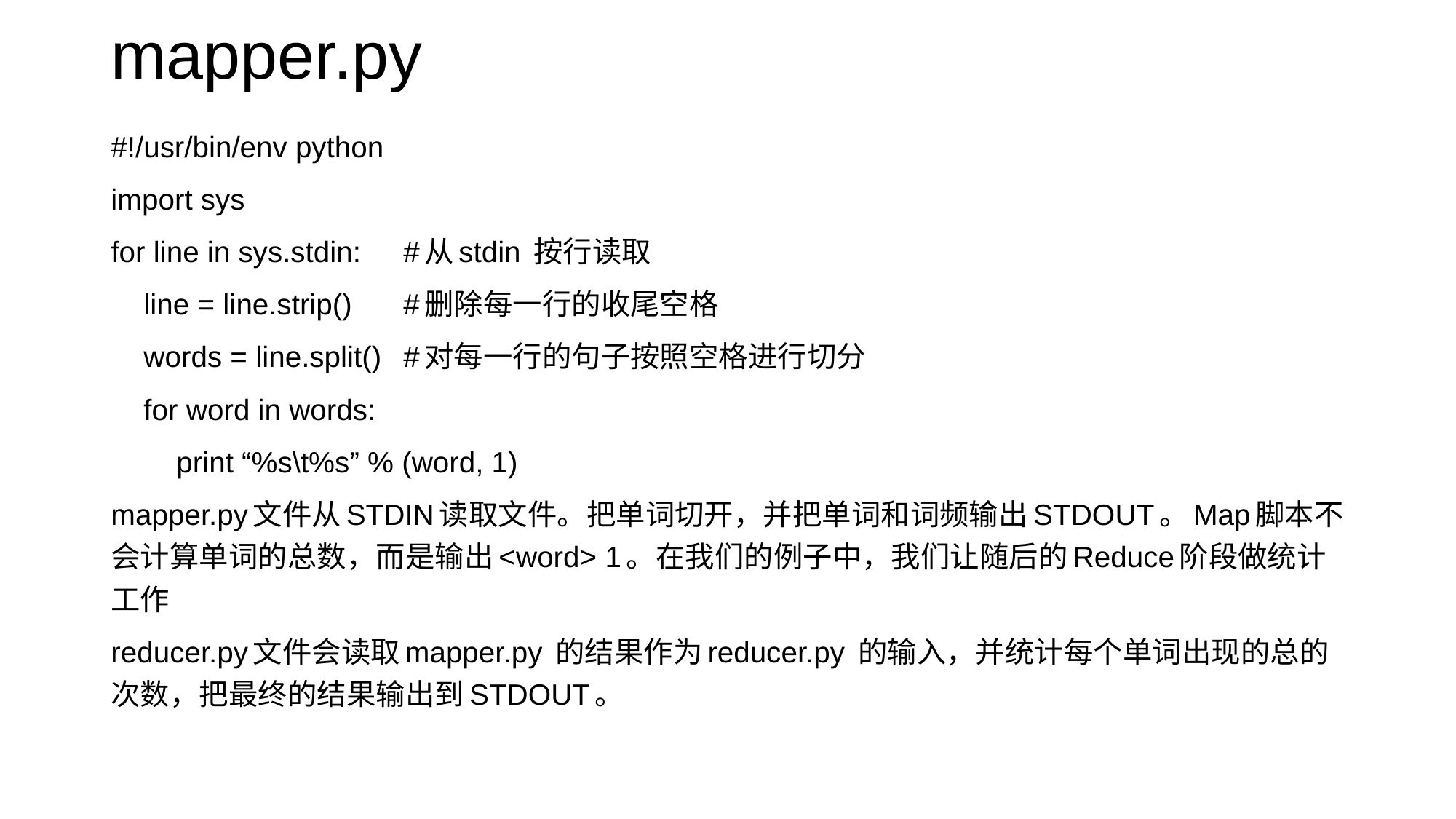

# mapper.py
#!/usr/bin/env python
import sys
for line in sys.stdin: 		#从stdin 按行读取
    line = line.strip() 		#删除每一行的收尾空格
    words = line.split() 		#对每一行的句子按照空格进行切分
    for word in words:
        print “%s\t%s” % (word, 1)
mapper.py文件从STDIN读取文件。把单词切开，并把单词和词频输出STDOUT。Map脚本不会计算单词的总数，而是输出<word> 1。在我们的例子中，我们让随后的Reduce阶段做统计工作
reducer.py文件会读取mapper.py 的结果作为reducer.py 的输入，并统计每个单词出现的总的次数，把最终的结果输出到STDOUT。